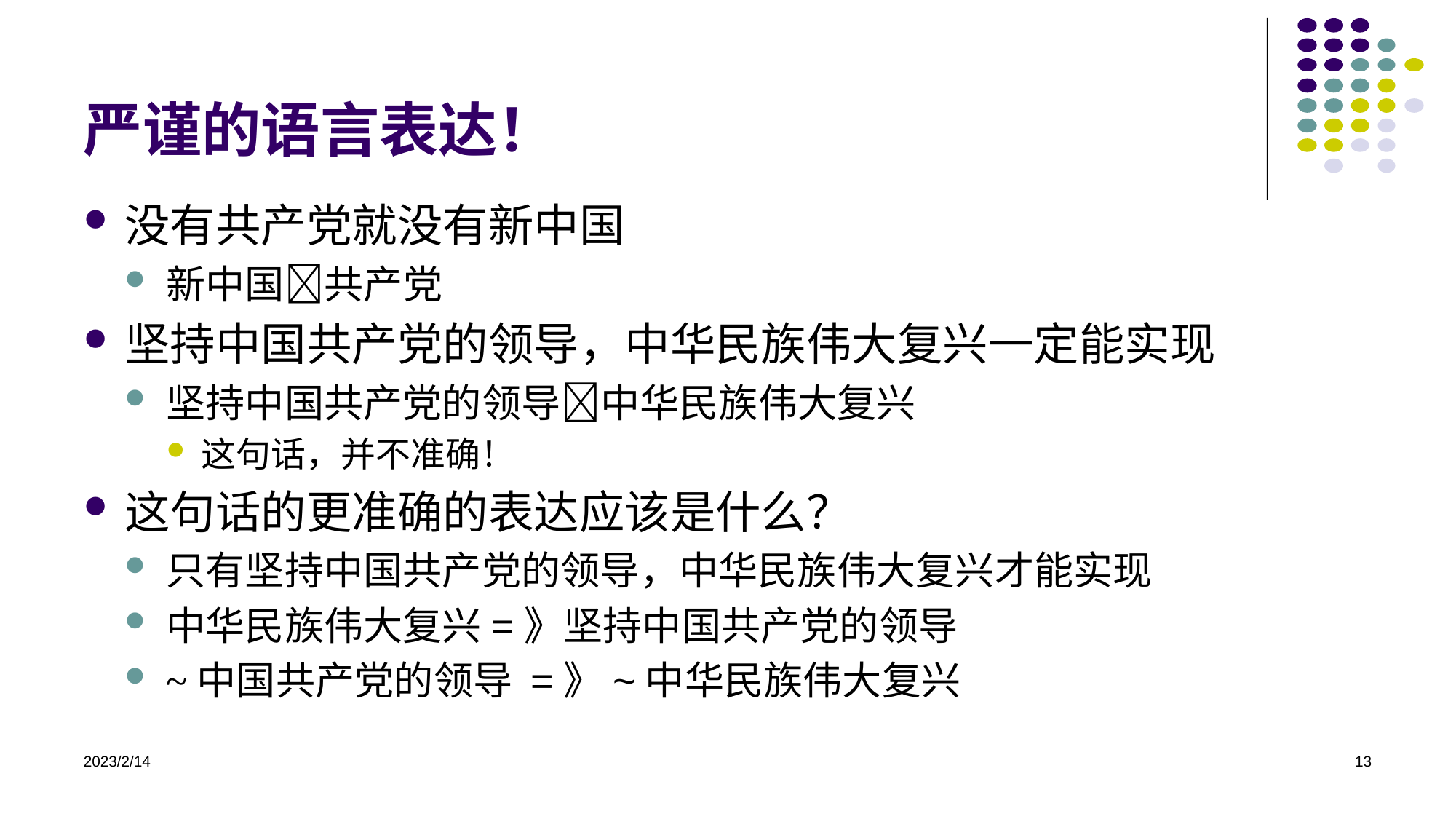

# 严谨的语言表达！
没有共产党就没有新中国
新中国→共产党
坚持中国共产党的领导，中华民族伟大复兴一定能实现
坚持中国共产党的领导→中华民族伟大复兴
这句话，并不准确！
这句话的更准确的表达应该是什么？
只有坚持中国共产党的领导，中华民族伟大复兴才能实现
中华民族伟大复兴=》坚持中国共产党的领导
~中国共产党的领导 =》~中华民族伟大复兴
2023/2/14
13